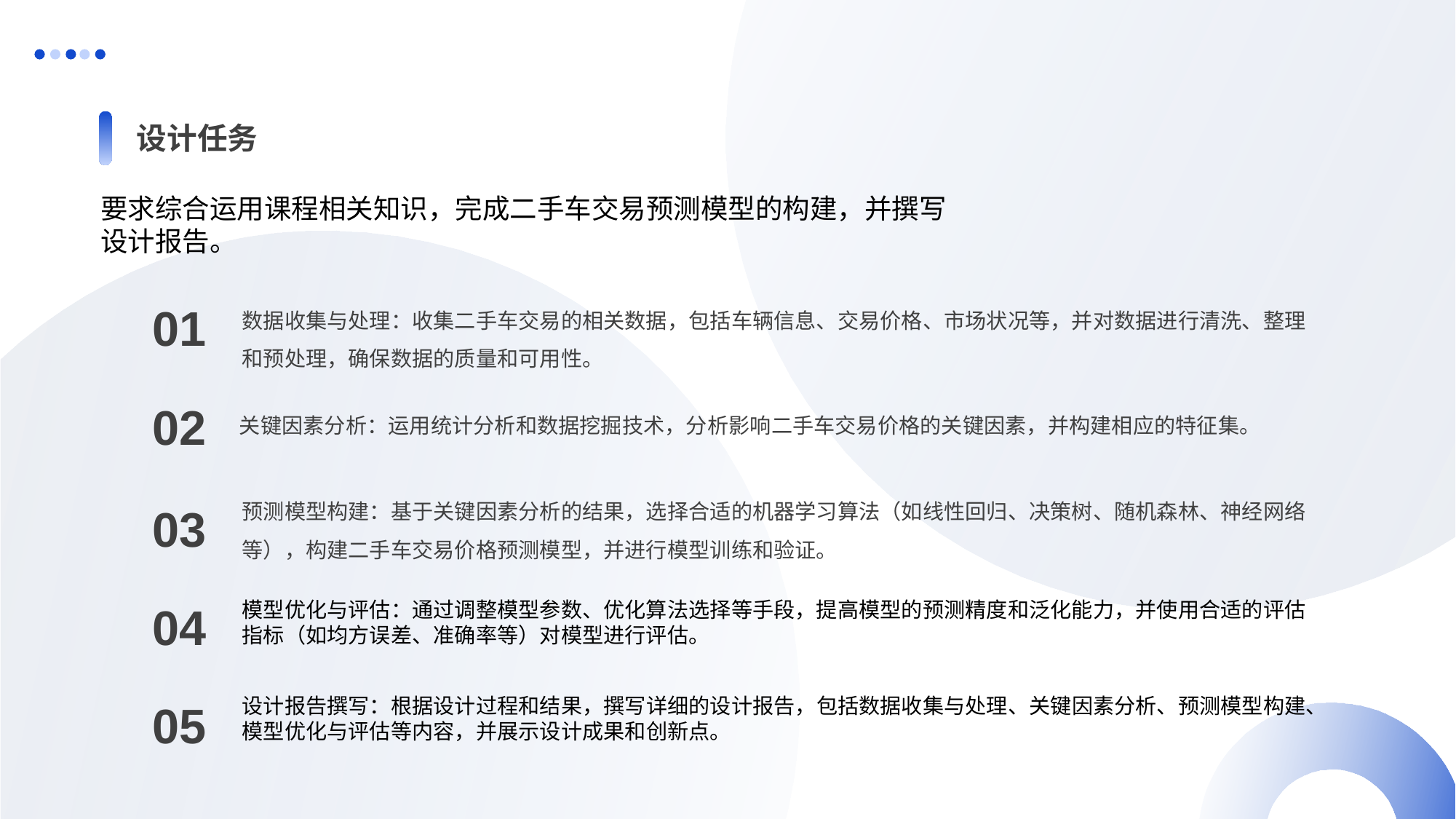

设计任务
要求综合运用课程相关知识，完成二手车交易预测模型的构建，并撰写设计报告。
01
数据收集与处理：收集二手车交易的相关数据，包括车辆信息、交易价格、市场状况等，并对数据进行清洗、整理和预处理，确保数据的质量和可用性。
02
关键因素分析：运用统计分析和数据挖掘技术，分析影响二手车交易价格的关键因素，并构建相应的特征集。
03
预测模型构建：基于关键因素分析的结果，选择合适的机器学习算法（如线性回归、决策树、随机森林、神经网络等），构建二手车交易价格预测模型，并进行模型训练和验证。
04
模型优化与评估：通过调整模型参数、优化算法选择等手段，提高模型的预测精度和泛化能力，并使用合适的评估指标（如均方误差、准确率等）对模型进行评估。
05
设计报告撰写：根据设计过程和结果，撰写详细的设计报告，包括数据收集与处理、关键因素分析、预测模型构建、模型优化与评估等内容，并展示设计成果和创新点。